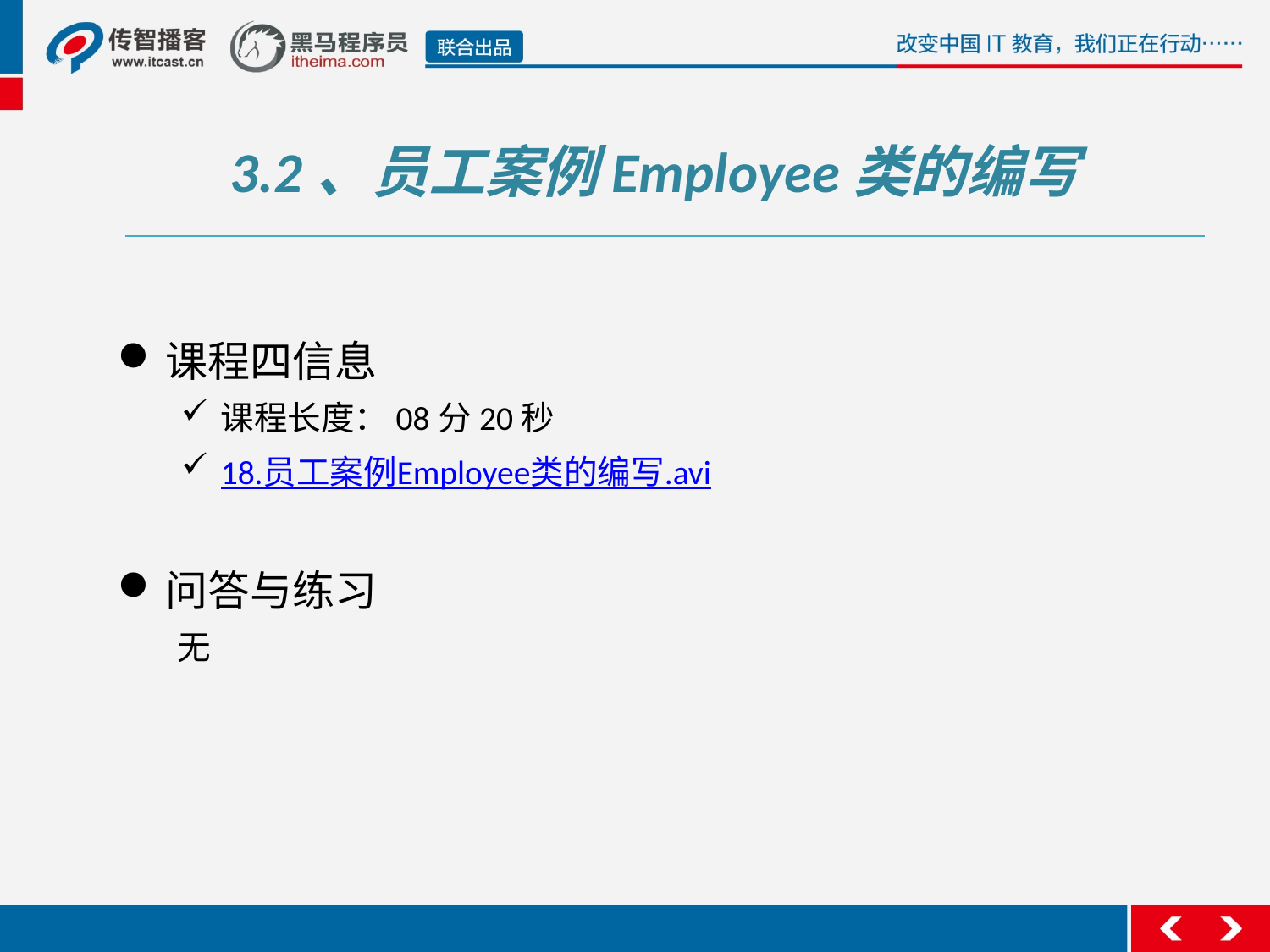

# 3.2、员工案例Employee类的编写

课程四信息
课程长度：08分20秒
18.员工案例Employee类的编写.avi

问答与练习
       无